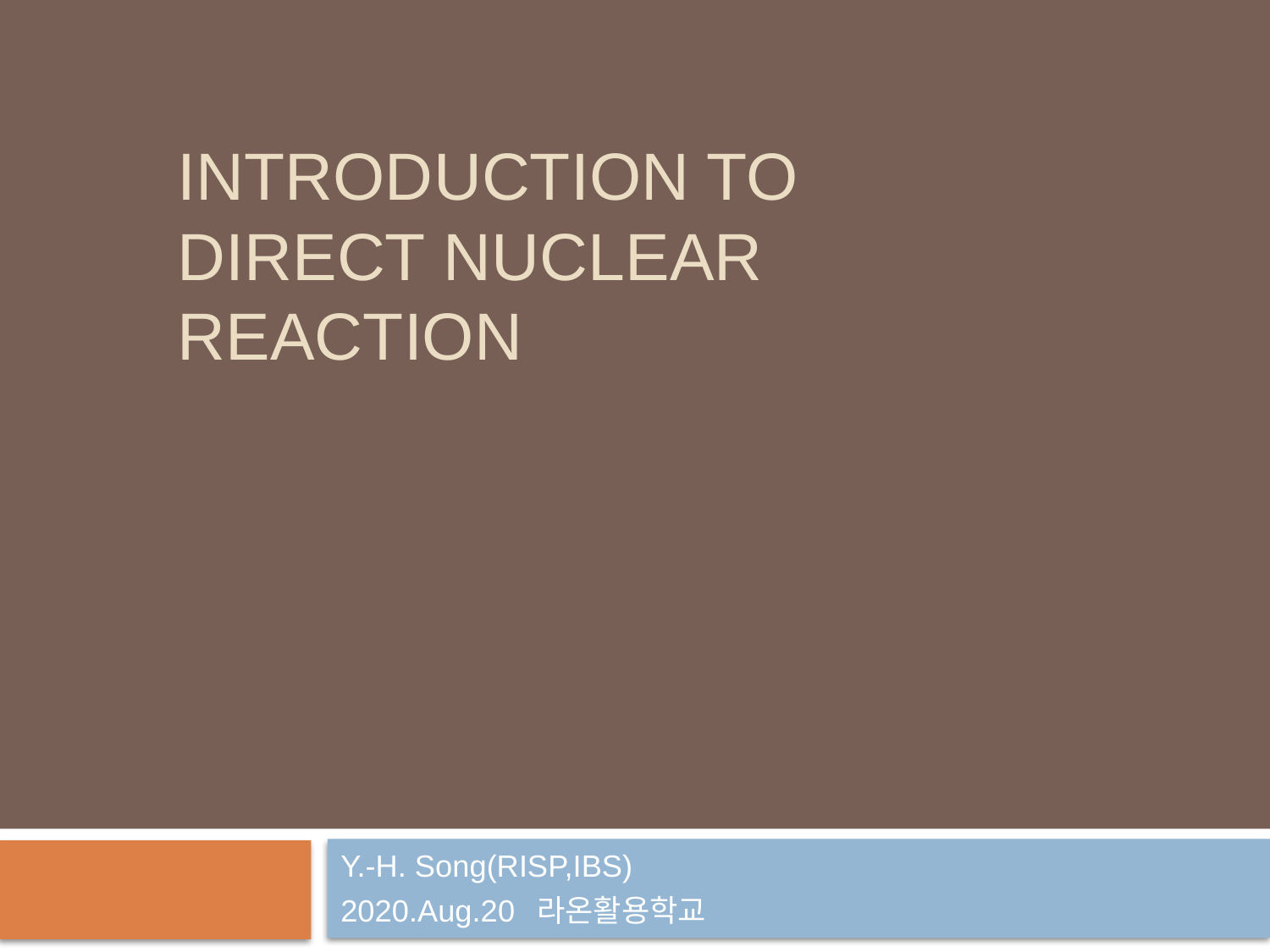

# Introduction to Direct nuclear reaction
Y.-H. Song(RISP,IBS)
2020.Aug.20  라온활용학교